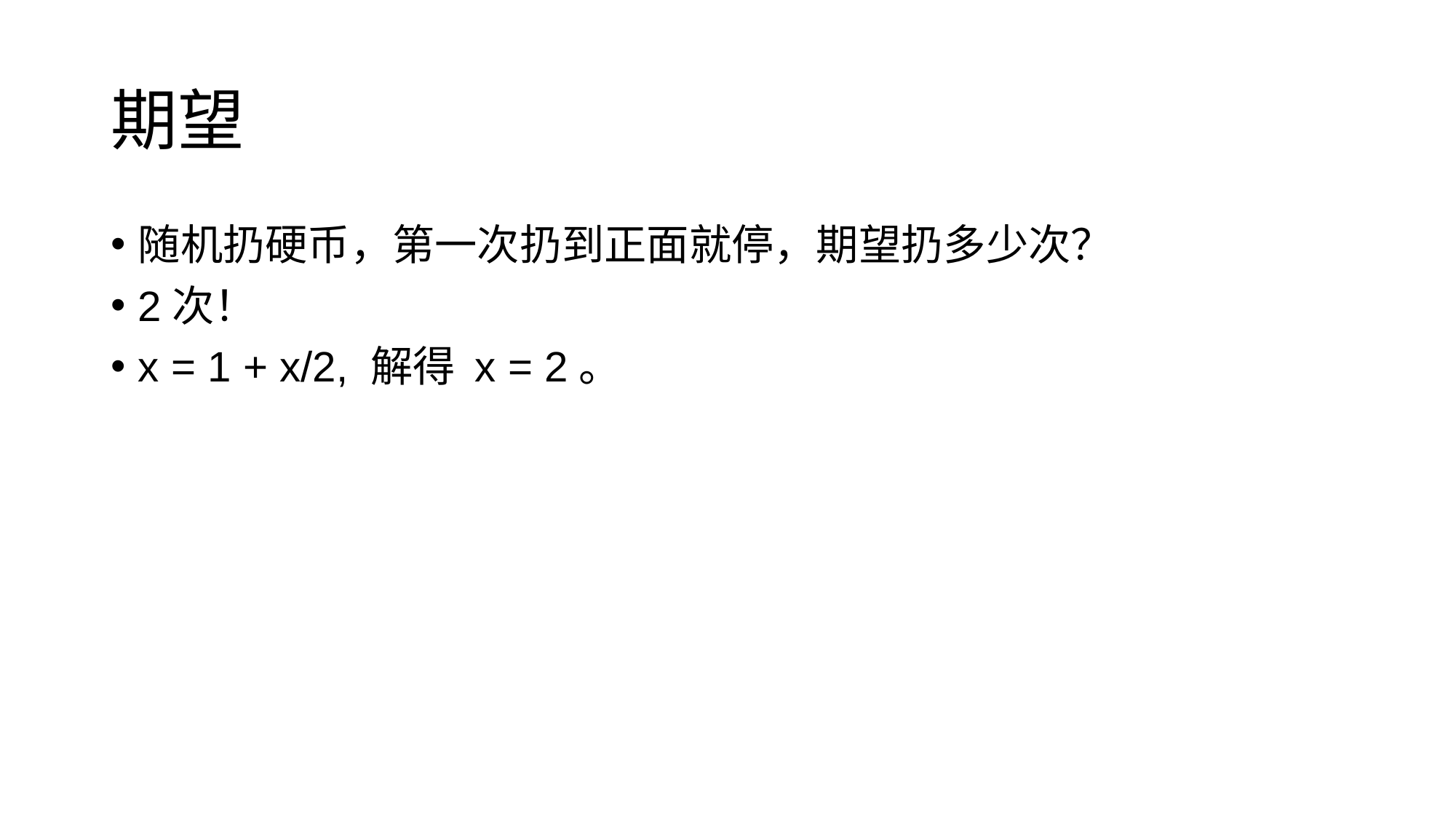

# 期望
随机扔硬币，第⼀次扔到正⾯就停，期望扔多少次？
2次！
x = 1 + x/2, 解得 x = 2。